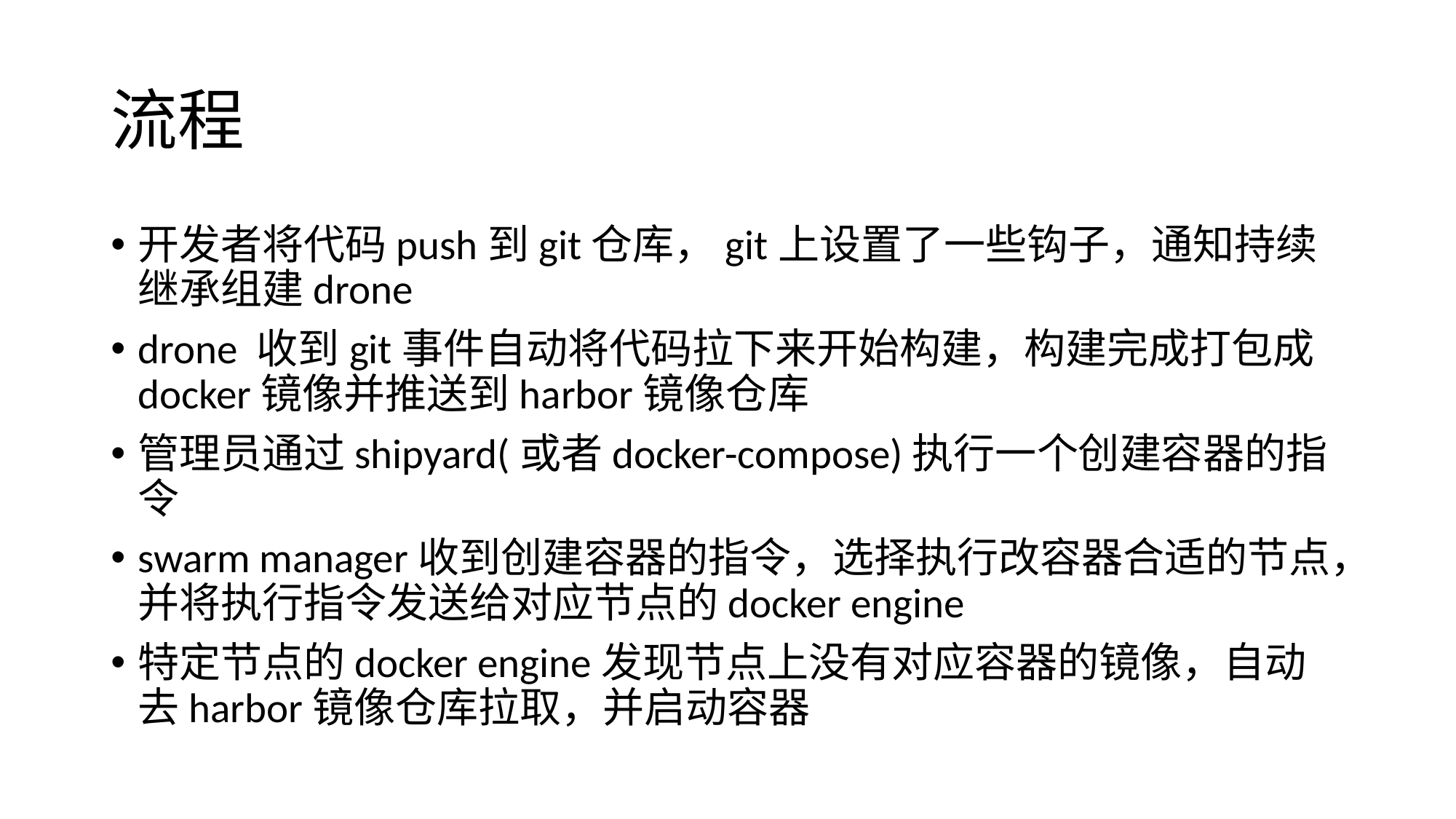

# 流程
开发者将代码push到git仓库，git上设置了一些钩子，通知持续继承组建drone
drone 收到git事件自动将代码拉下来开始构建，构建完成打包成docker镜像并推送到harbor镜像仓库
管理员通过shipyard(或者docker-compose)执行一个创建容器的指令
swarm manager收到创建容器的指令，选择执行改容器合适的节点，并将执行指令发送给对应节点的docker engine
特定节点的docker engine发现节点上没有对应容器的镜像，自动去harbor镜像仓库拉取，并启动容器